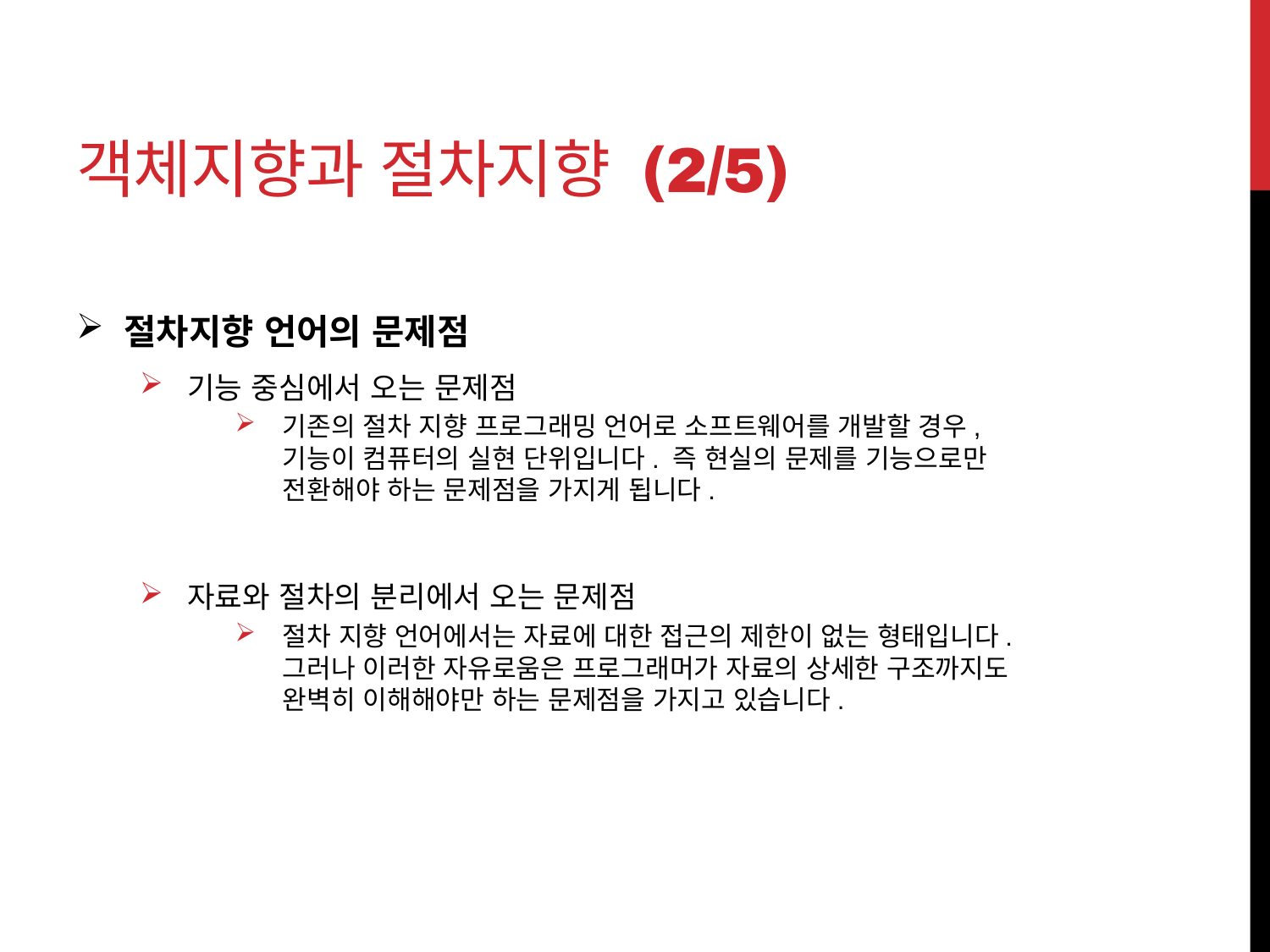

# 객체지향과 절차지향 (2/5)

절차지향 언어의 문제점
기능 중심에서 오는 문제점
기존의 절차 지향 프로그래밍 언어로 소프트웨어를 개발할 경우,
기능이 컴퓨터의 실현 단위입니다. 즉 현실의 문제를 기능으로만
전환해야 하는 문제점을 가지게 됩니다.

자료와 절차의 분리에서 오는 문제점
절차 지향 언어에서는 자료에 대한 접근의 제한이 없는 형태입니다.
그러나 이러한 자유로움은 프로그래머가 자료의 상세한 구조까지도
완벽히 이해해야만 하는 문제점을 가지고 있습니다.